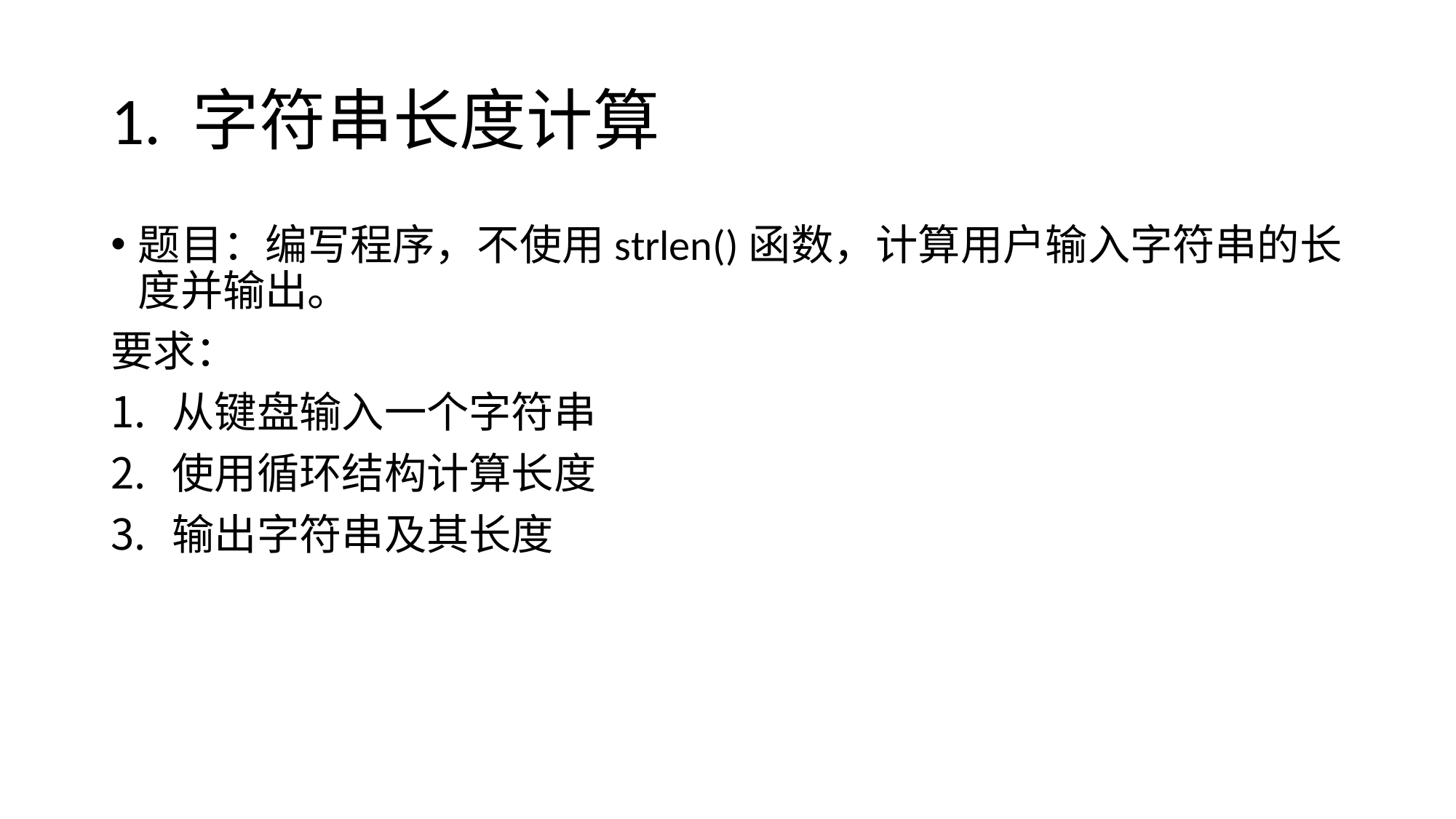

# 1. 字符串长度计算
题目：编写程序，不使用strlen()函数，计算用户输入字符串的长度并输出。
要求：
从键盘输入一个字符串
使用循环结构计算长度
输出字符串及其长度